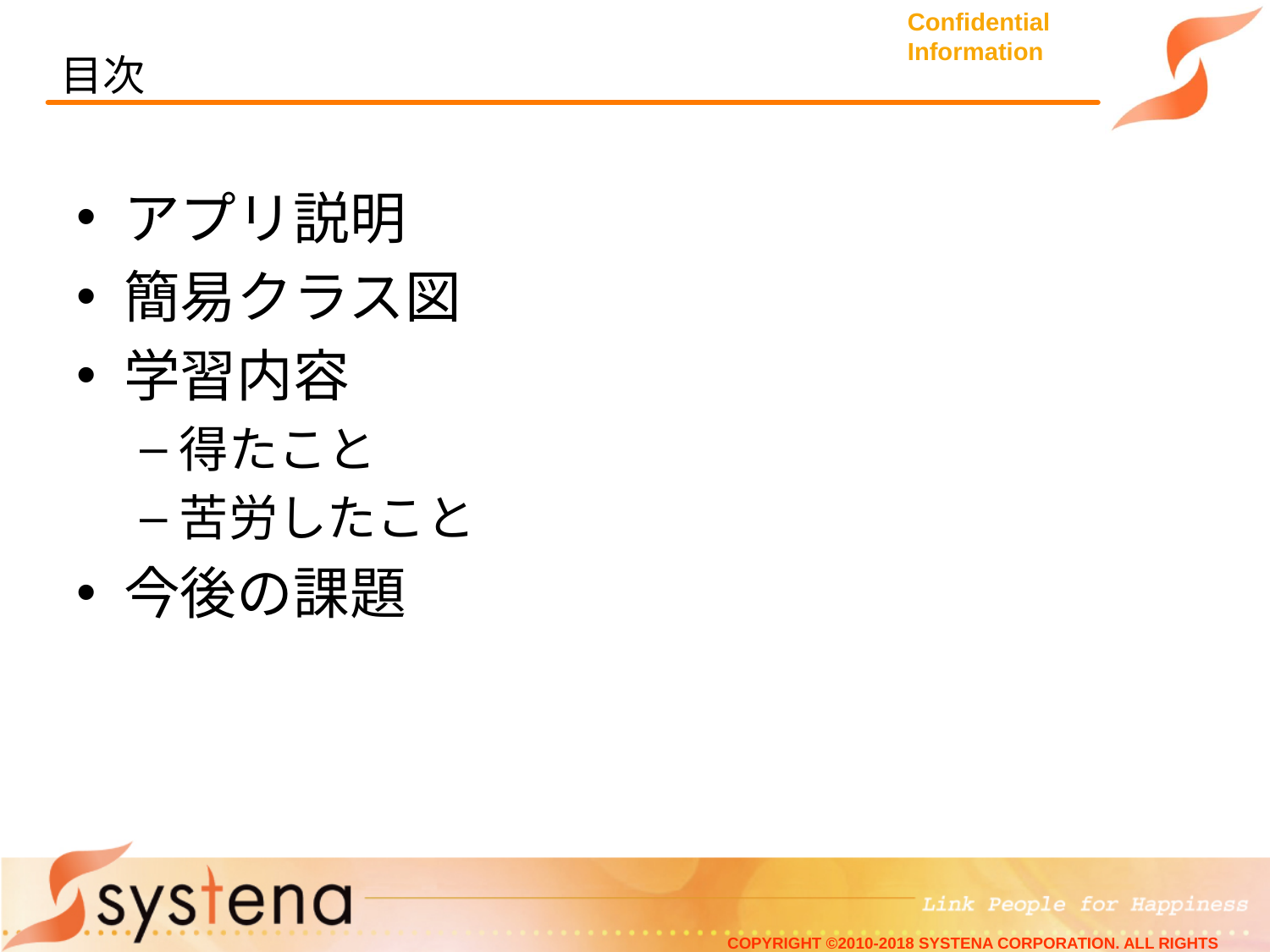

# 目次
アプリ説明
簡易クラス図
学習内容
得たこと
苦労したこと
今後の課題